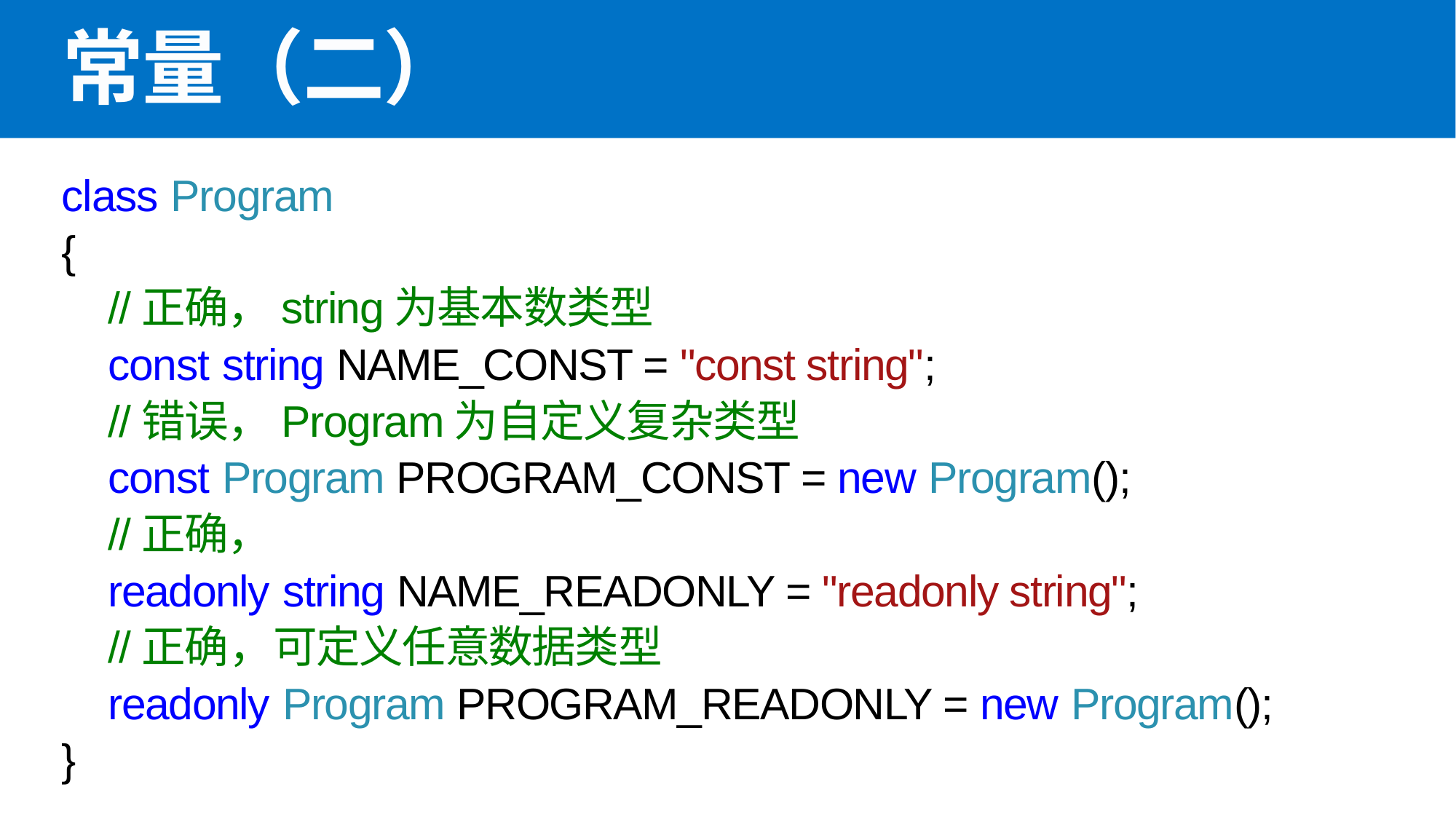

# 常量（二）
class Program
{
    //正确，string为基本数类型
    const string NAME_CONST = "const string";
    //错误，Program为自定义复杂类型
    const Program PROGRAM_CONST = new Program();
    //正确，
    readonly string NAME_READONLY = "readonly string";
    //正确，可定义任意数据类型
    readonly Program PROGRAM_READONLY = new Program();
}